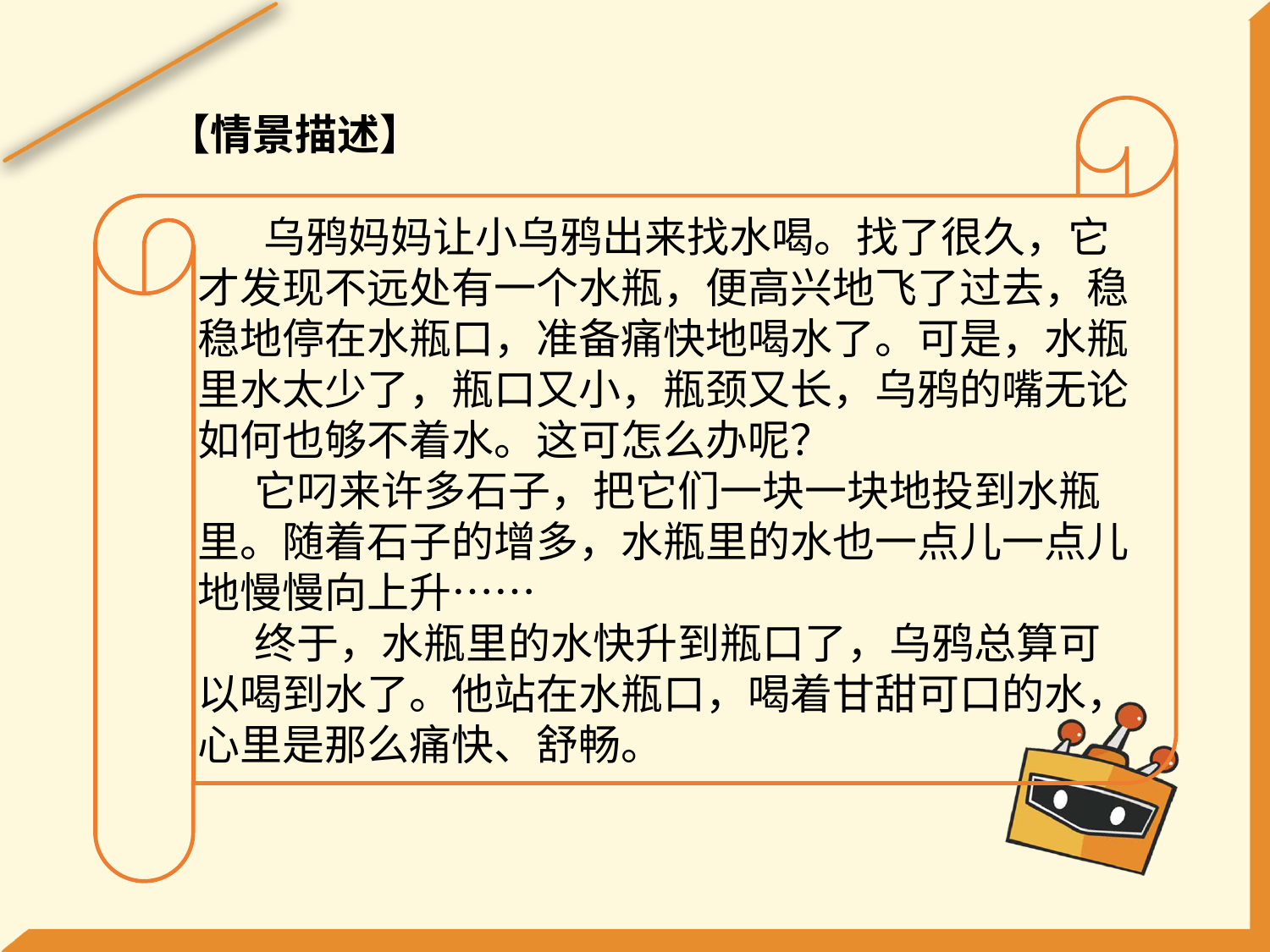

【情景描述】
  乌鸦妈妈让小乌鸦出来找水喝。找了很久，它才发现不远处有一个水瓶，便高兴地飞了过去，稳稳地停在水瓶口，准备痛快地喝水了。可是，水瓶里水太少了，瓶口又小，瓶颈又长，乌鸦的嘴无论如何也够不着水。这可怎么办呢？
 它叼来许多石子，把它们一块一块地投到水瓶里。随着石子的增多，水瓶里的水也一点儿一点儿地慢慢向上升……
 终于，水瓶里的水快升到瓶口了，乌鸦总算可以喝到水了。他站在水瓶口，喝着甘甜可口的水，心里是那么痛快、舒畅。